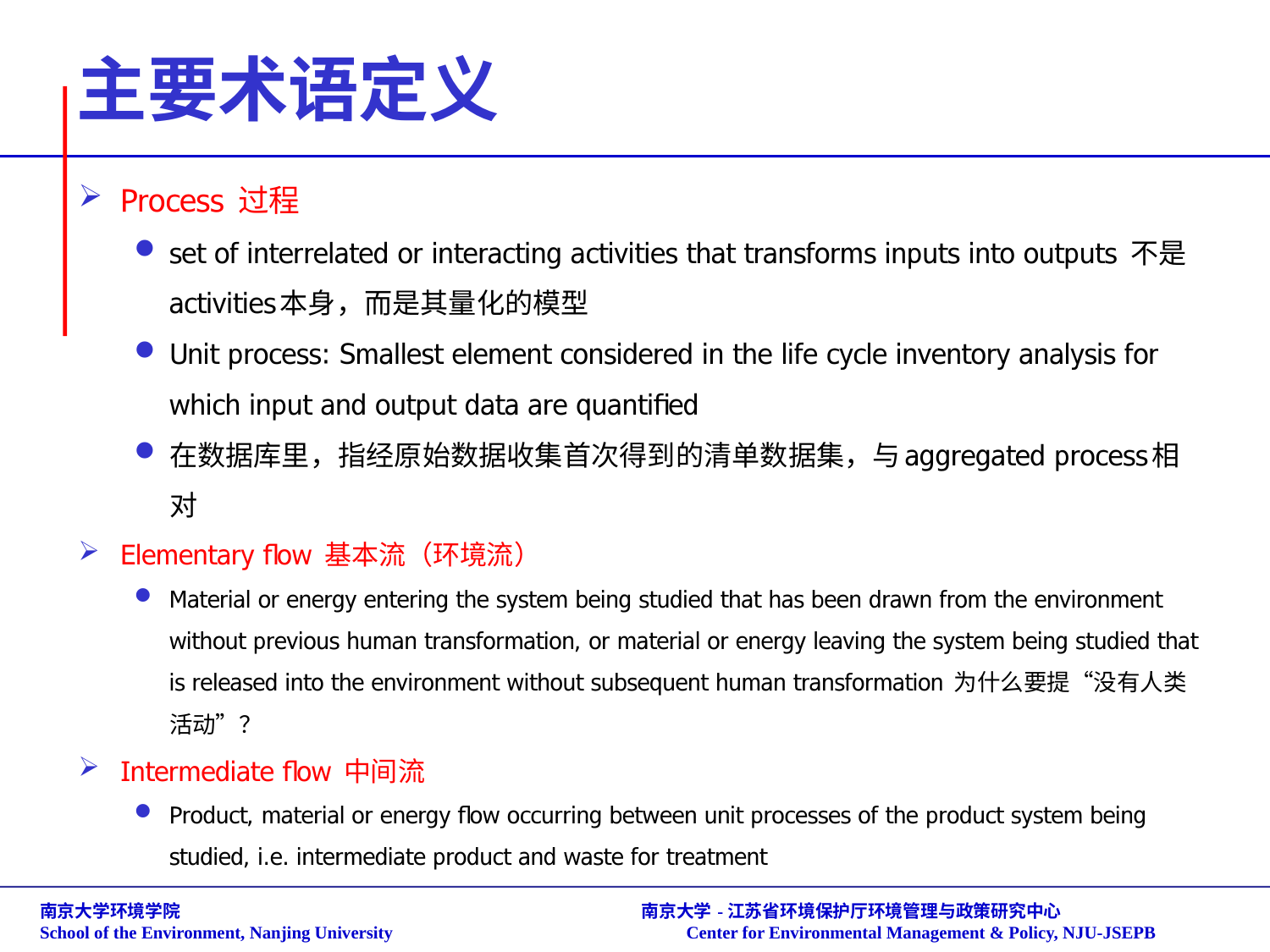

# 主要术语定义
Process 过程
set of interrelated or interacting activities that transforms inputs into outputs 不是activities本身，而是其量化的模型
Unit process: Smallest element considered in the life cycle inventory analysis for which input and output data are quantified
在数据库里，指经原始数据收集首次得到的清单数据集，与aggregated process相对
Elementary flow 基本流（环境流）
Material or energy entering the system being studied that has been drawn from the environment without previous human transformation, or material or energy leaving the system being studied that is released into the environment without subsequent human transformation 为什么要提“没有人类活动”？
Intermediate flow 中间流
Product, material or energy flow occurring between unit processes of the product system being studied, i.e. intermediate product and waste for treatment